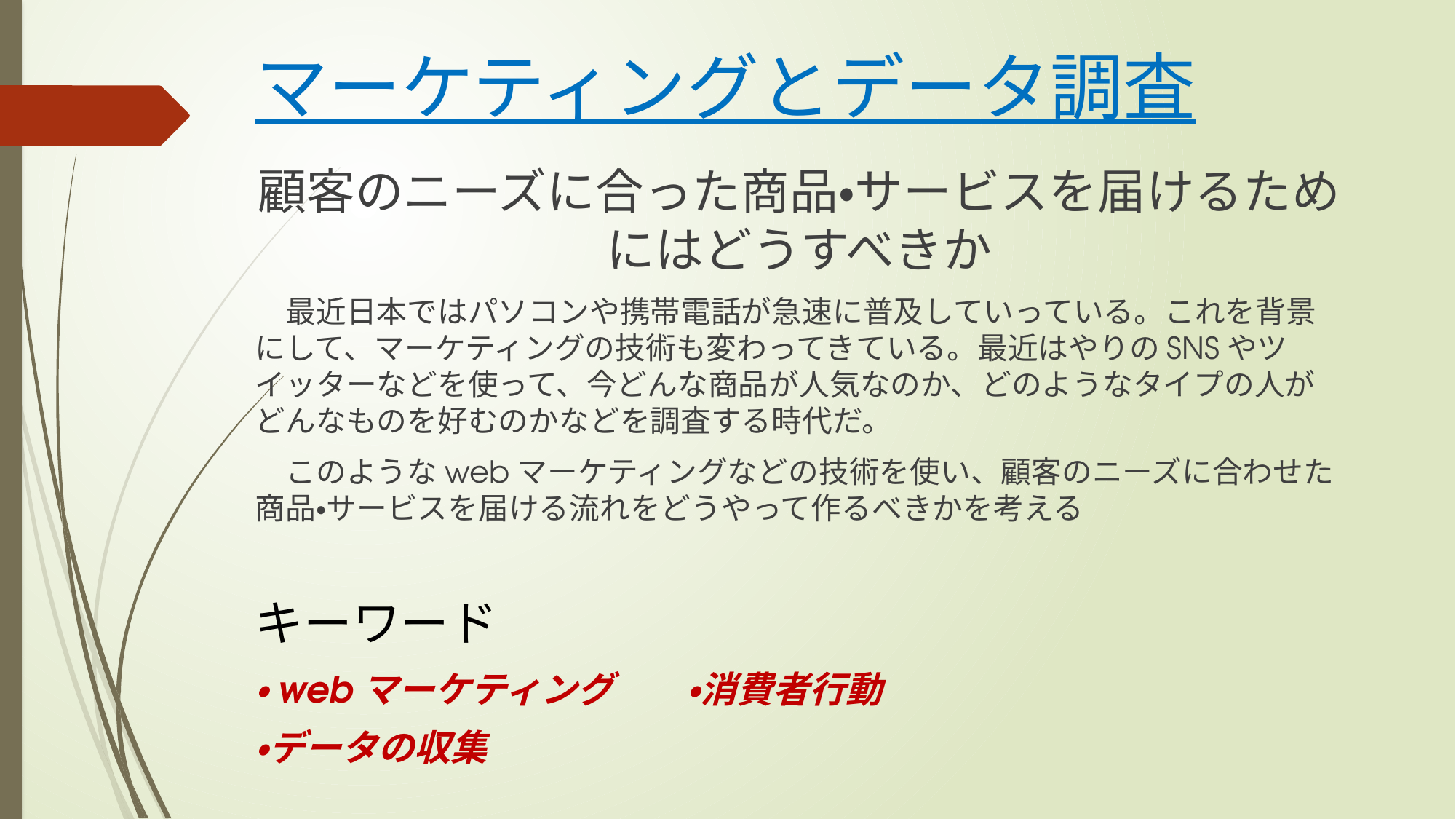

# マーケティングとデータ調査
顧客のニーズに合った商品・サービスを届けるためにはどうすべきか
　最近日本ではパソコンや携帯電話が急速に普及していっている。これを背景にして、マーケティングの技術も変わってきている。最近はやりのSNSやツイッターなどを使って、今どんな商品が人気なのか、どのようなタイプの人がどんなものを好むのかなどを調査する時代だ。
　このようなwebマーケティングなどの技術を使い、顧客のニーズに合わせた商品・サービスを届ける流れをどうやって作るべきかを考える

キーワード
・webマーケティング　　・消費者行動
・データの収集